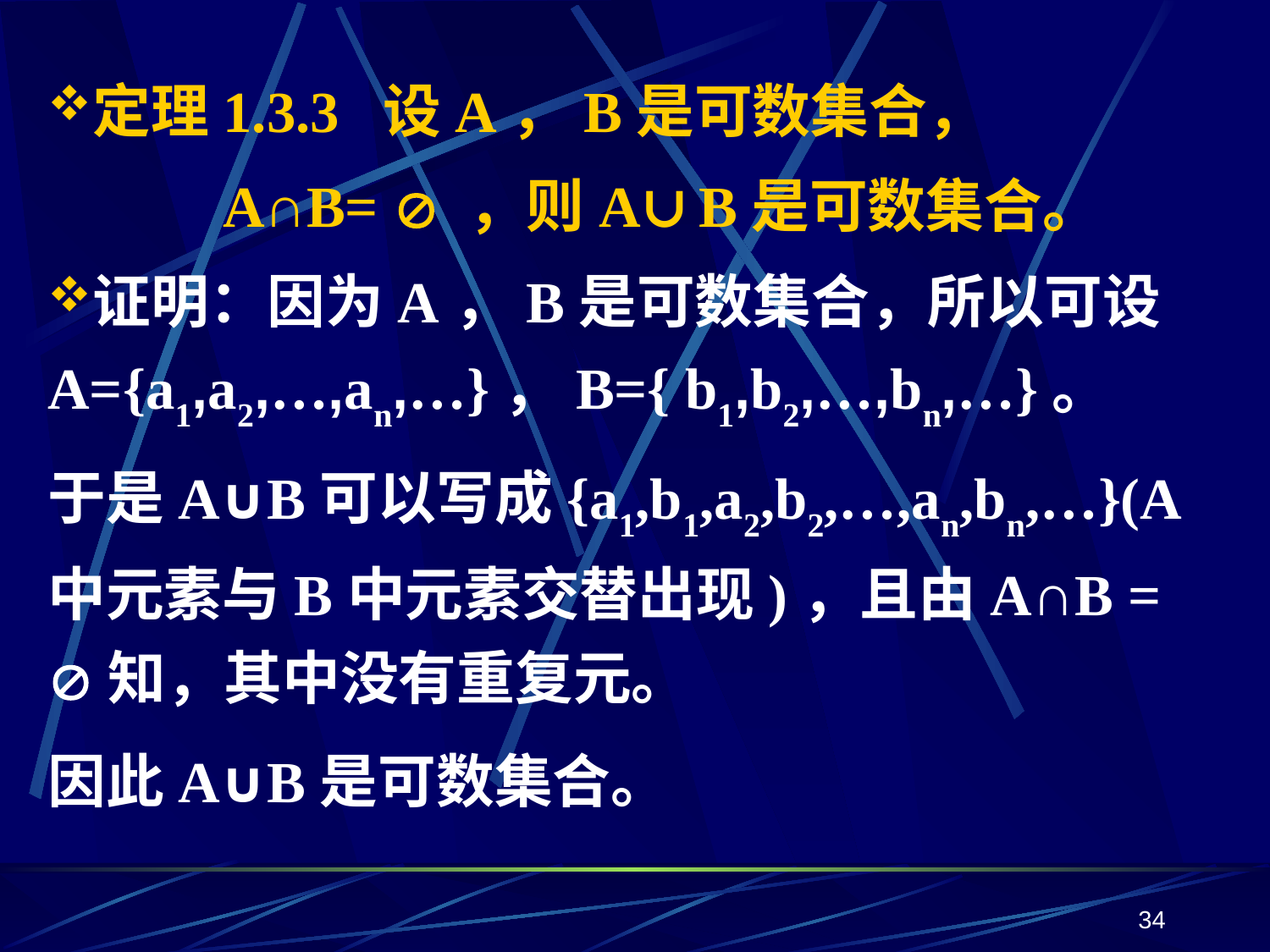

定理1.3.3  设A，B是可数集合，
            A∩B= ∅ ，则A∪B是可数集合。
证明：因为A，B是可数集合，所以可设A={a1,a2,…,an,…}，B={ b1,b2,…,bn,…}。
于是A∪B可以写成{a1,b1,a2,b2,…,an,bn,…}(A中元素与B中元素交替出现)，且由A∩B = ∅知，其中没有重复元。
因此A∪B是可数集合。
34